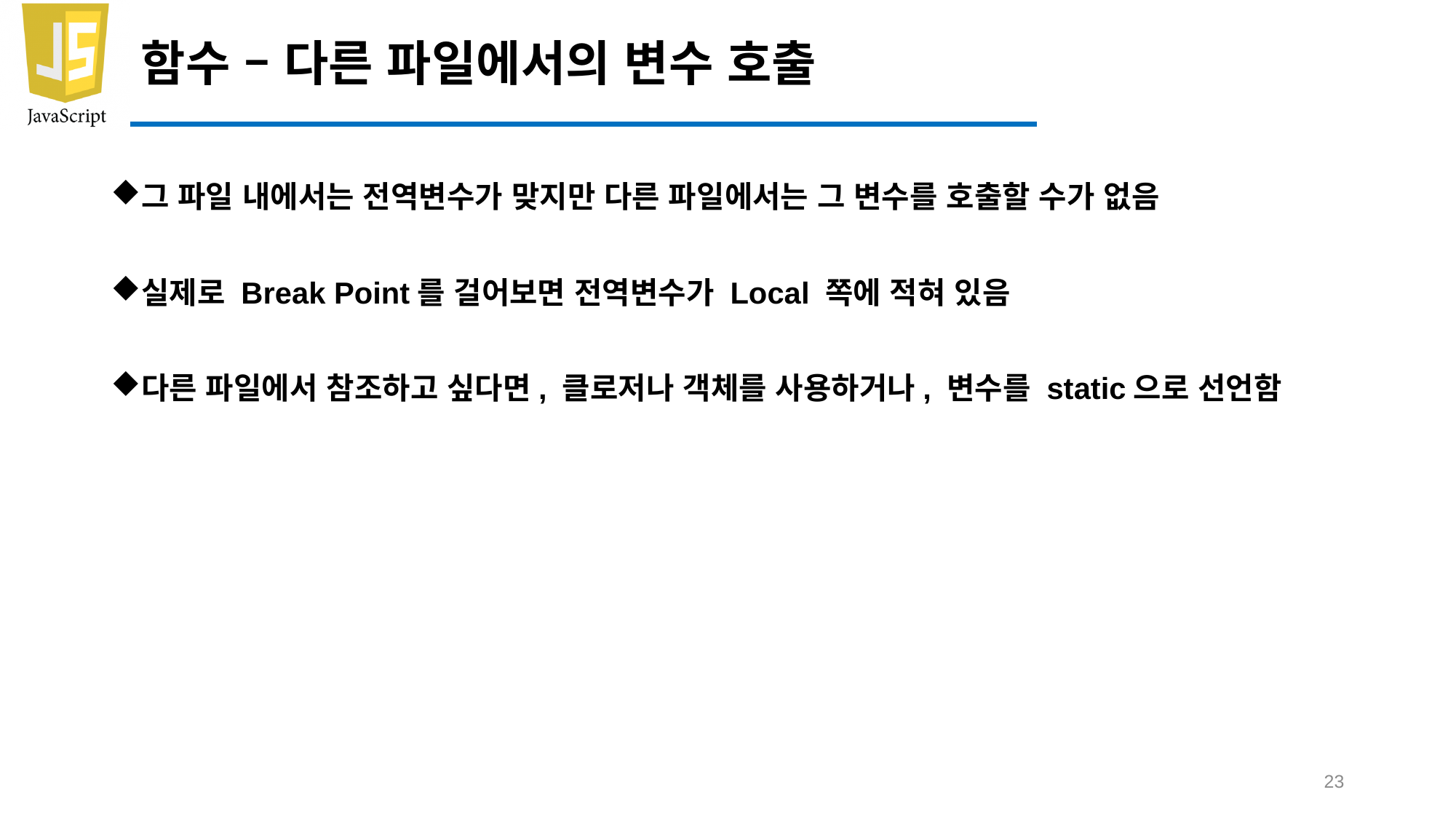

# 함수 – 다른 파일에서의 변수 호출
그 파일 내에서는 전역변수가 맞지만 다른 파일에서는 그 변수를 호출할 수가 없음

실제로 Break Point를 걸어보면 전역변수가 Local 쪽에 적혀 있음

다른 파일에서 참조하고 싶다면, 클로저나 객체를 사용하거나, 변수를 static으로 선언함
23